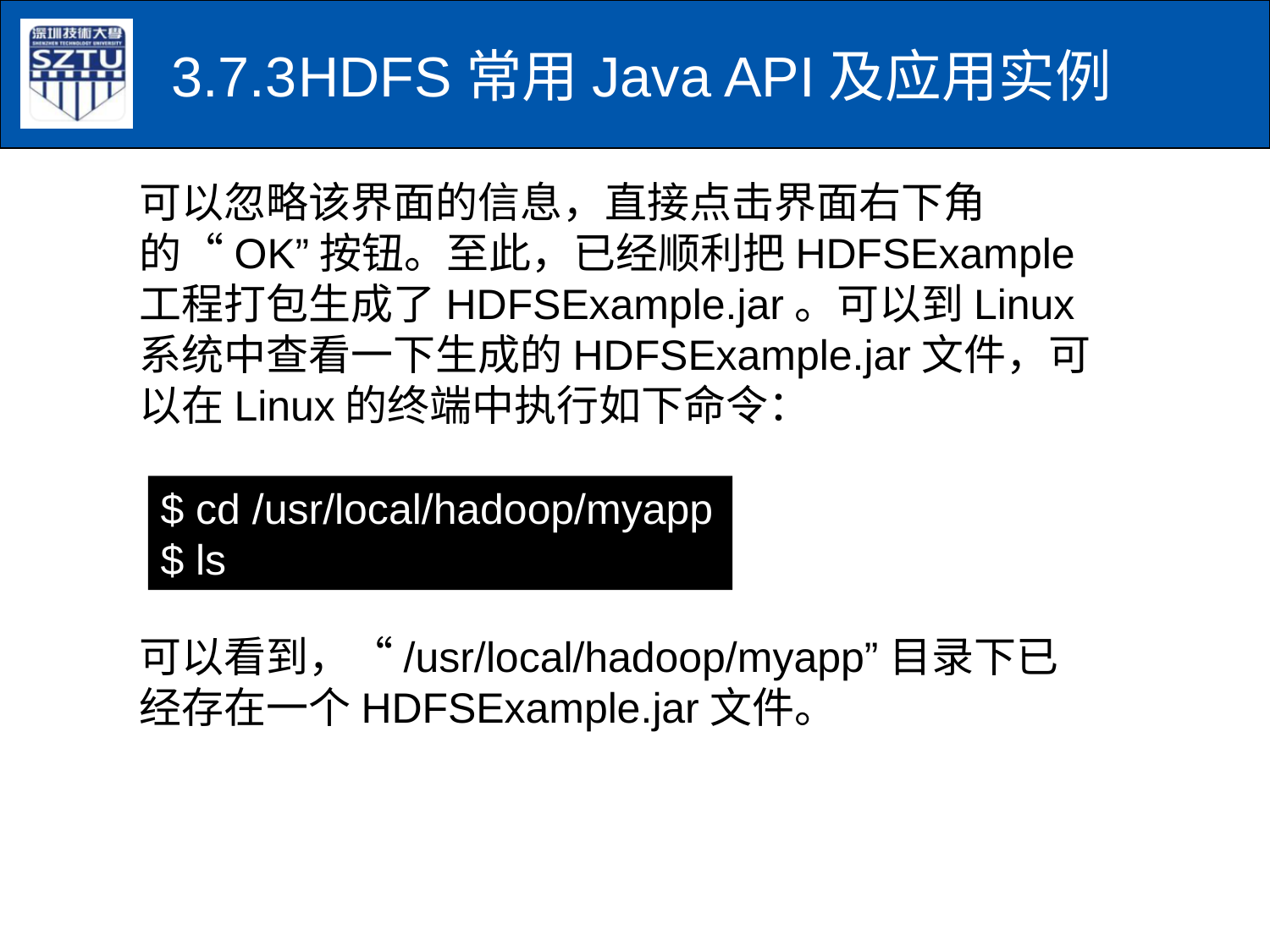

# 3.7.3	HDFS常用Java API及应用实例
可以忽略该界面的信息，直接点击界面右下角的“OK”按钮。至此，已经顺利把HDFSExample工程打包生成了HDFSExample.jar。可以到Linux系统中查看一下生成的HDFSExample.jar文件，可以在Linux的终端中执行如下命令：
$ cd /usr/local/hadoop/myapp
$ ls
可以看到，“/usr/local/hadoop/myapp”目录下已经存在一个HDFSExample.jar文件。